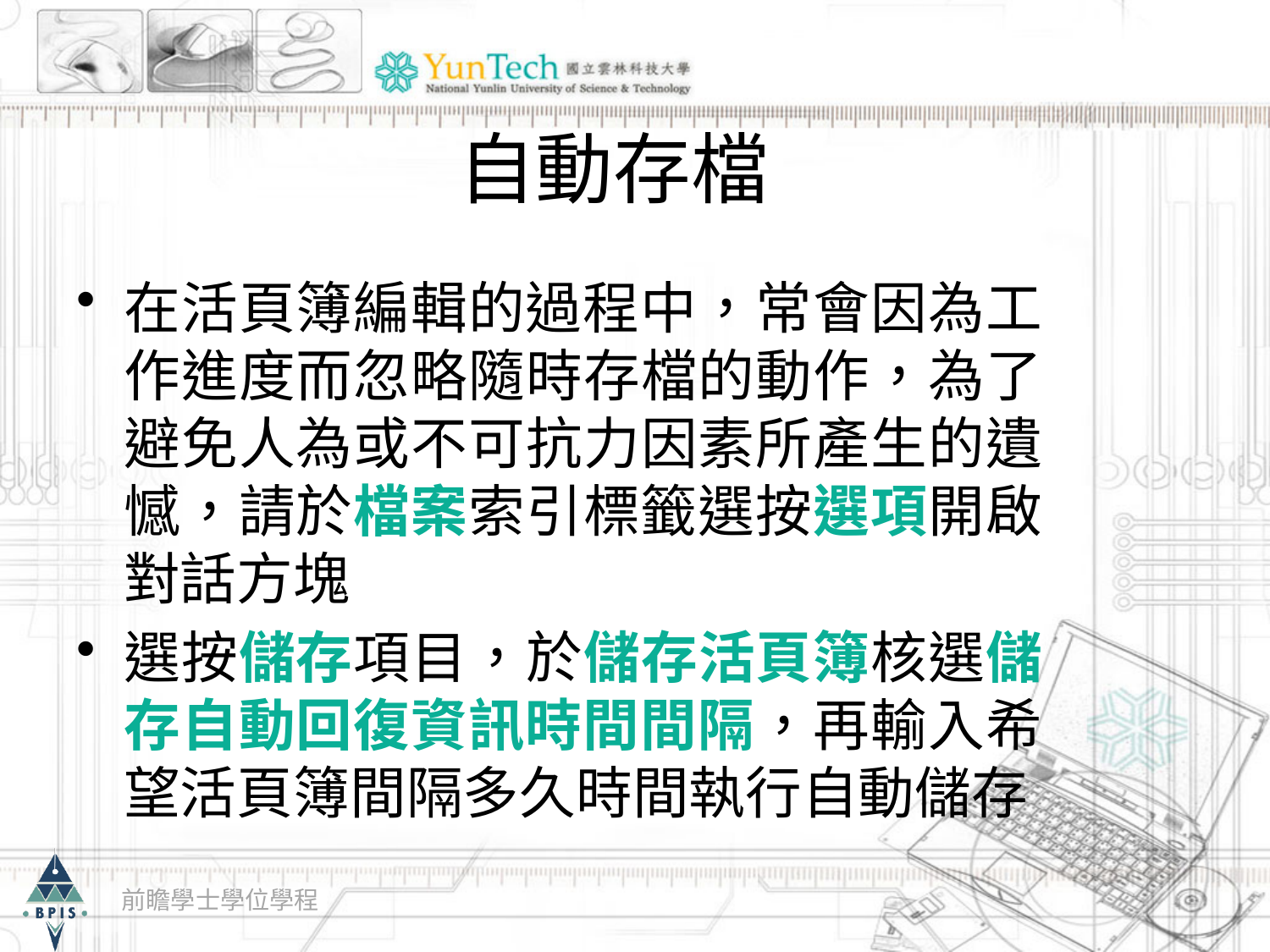

# 自動存檔
在活頁簿編輯的過程中，常會因為工作進度而忽略隨時存檔的動作，為了避免人為或不可抗力因素所產生的遺憾，請於檔案索引標籤選按選項開啟對話方塊
選按儲存項目，於儲存活頁簿核選儲存自動回復資訊時間間隔，再輸入希望活頁簿間隔多久時間執行自動儲存